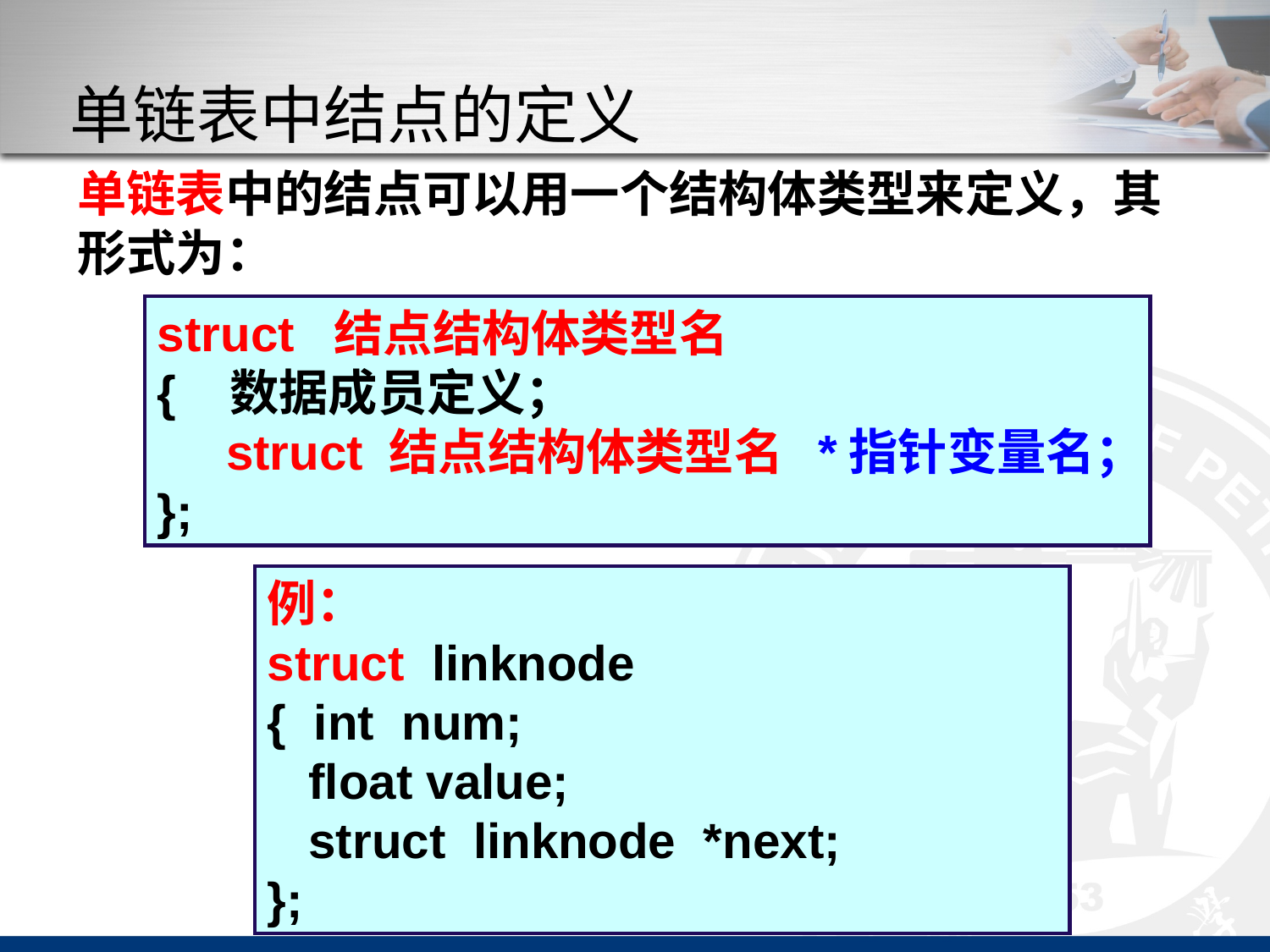

# 单链表中结点的定义
单链表中的结点可以用一个结构体类型来定义，其形式为：
struct  结点结构体类型名
{   数据成员定义；
     struct 结点结构体类型名  *指针变量名；
};
例：
struct  linknode
{  int  num;
   float value;
   struct  linknode  *next;
};